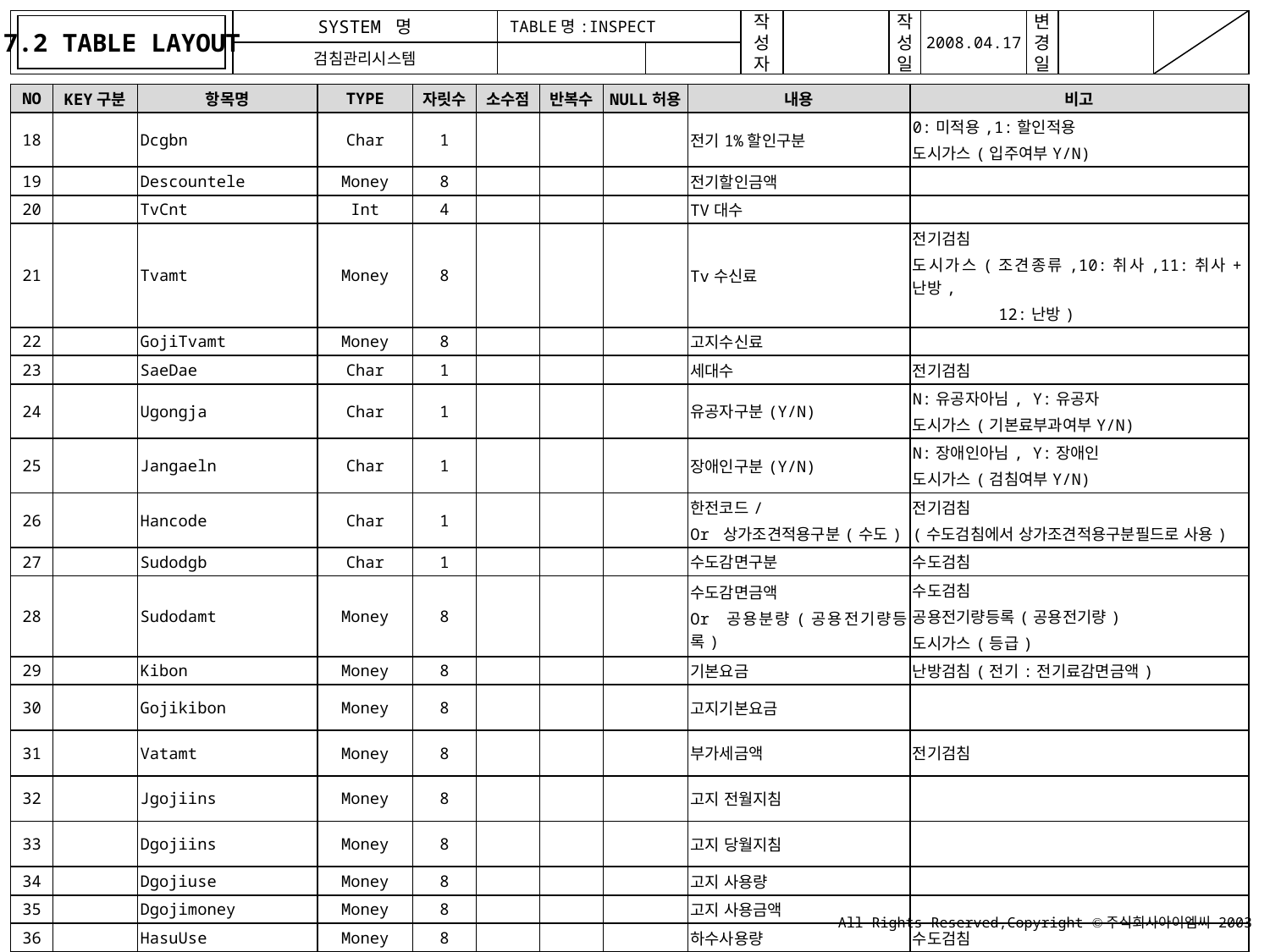

7.2 TABLE LAYOUT
TABLE명:INSPECT
| NO | KEY구분 | 항목명 | TYPE | 자릿수 | 소수점 | 반복수 | NULL허용 | 내용 | 비고 |
| --- | --- | --- | --- | --- | --- | --- | --- | --- | --- |
| 18 |  | Dcgbn | Char | 1 |  |  |  | 전기1%할인구분 | 0:미적용,1:할인적용 도시가스(입주여부Y/N) |
| 19 |  | Descountele | Money | 8 |  |  |  | 전기할인금액 |  |
| 20 |  | TvCnt | Int | 4 |  |  |  | TV대수 |  |
| 21 |  | Tvamt | Money | 8 |  |  |  | Tv수신료 | 전기검침 도시가스(조견종류,10:취사,11:취사+난방, 12:난방) |
| 22 |  | GojiTvamt | Money | 8 |  |  |  | 고지수신료 |  |
| 23 |  | SaeDae | Char | 1 |  |  |  | 세대수 | 전기검침 |
| 24 |  | Ugongja | Char | 1 |  |  |  | 유공자구분(Y/N) | N:유공자아님, Y:유공자 도시가스(기본료부과여부Y/N) |
| 25 |  | Jangaeln | Char | 1 |  |  |  | 장애인구분(Y/N) | N:장애인아님, Y:장애인 도시가스(검침여부Y/N) |
| 26 |  | Hancode | Char | 1 |  |  |  | 한전코드/ Or 상가조견적용구분(수도) | 전기검침 (수도검침에서 상가조견적용구분필드로 사용) |
| 27 |  | Sudodgb | Char | 1 |  |  |  | 수도감면구분 | 수도검침 |
| 28 |  | Sudodamt | Money | 8 |  |  |  | 수도감면금액 Or 공용분량(공용전기량등록) | 수도검침 공용전기량등록(공용전기량) 도시가스(등급) |
| 29 |  | Kibon | Money | 8 |  |  |  | 기본요금 | 난방검침(전기:전기료감면금액) |
| 30 |  | Gojikibon | Money | 8 |  |  |  | 고지기본요금 |  |
| 31 |  | Vatamt | Money | 8 |  |  |  | 부가세금액 | 전기검침 |
| 32 |  | Jgojiins | Money | 8 |  |  |  | 고지 전월지침 |  |
| 33 |  | Dgojiins | Money | 8 |  |  |  | 고지 당월지침 |  |
| 34 |  | Dgojiuse | Money | 8 |  |  |  | 고지 사용량 |  |
| 35 |  | Dgojimoney | Money | 8 |  |  |  | 고지 사용금액 |  |
| 36 |  | HasuUse | Money | 8 |  |  |  | 하수사용량 | 수도검침 |
| 37 |  | Dgojihasuuse | Money | 8 |  |  |  | 고지하수사용량 | 수도검침 |
| 38 |  | HasuAmt | Money | 8 |  |  |  | 하수금액 | 수도검침 |